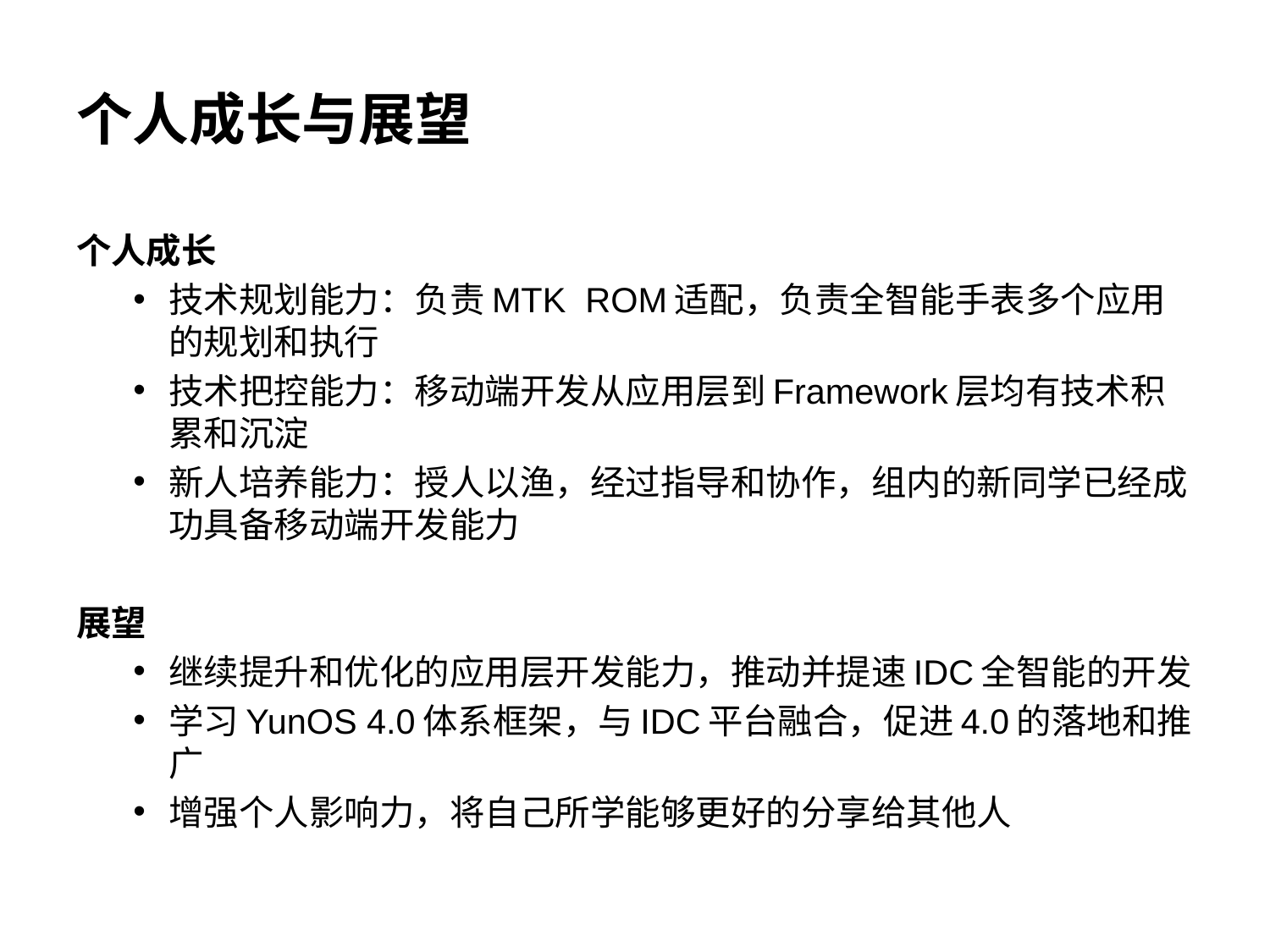

# 个人成长与展望
个人成长
技术规划能力：负责MTK  ROM适配，负责全智能手表多个应用的规划和执行
技术把控能力：移动端开发从应用层到Framework层均有技术积累和沉淀
新人培养能力：授人以渔，经过指导和协作，组内的新同学已经成功具备移动端开发能力

展望
继续提升和优化的应用层开发能力，推动并提速IDC全智能的开发
学习YunOS 4.0体系框架，与IDC平台融合，促进4.0的落地和推广
增强个人影响力，将自己所学能够更好的分享给其他人